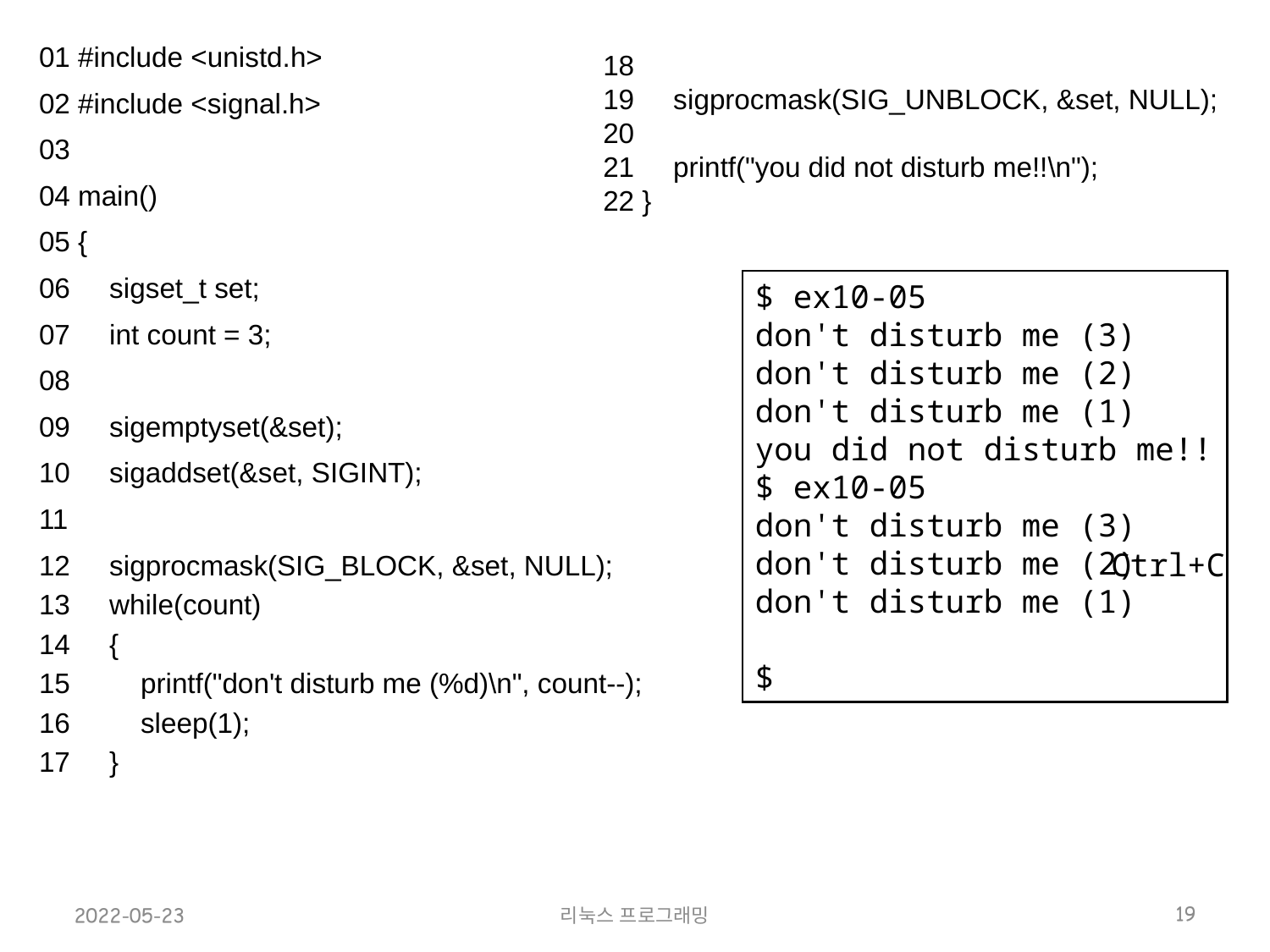

01 #include <unistd.h>
02 #include <signal.h>
03
04 main()
05 {
06     sigset_t set;
07     int count = 3;
08
09     sigemptyset(&set);
10     sigaddset(&set, SIGINT);
11
12     sigprocmask(SIG_BLOCK, &set, NULL);
13     while(count)
14     {
15         printf("don't disturb me (%d)\n", count--);
16         sleep(1);
17     }
18
19     sigprocmask(SIG_UNBLOCK, &set, NULL);
20
21     printf("you did not disturb me!!\n");
22 }

$ ex10-05
don't disturb me (3)
don't disturb me (2)
don't disturb me (1)
you did not disturb me!!
$ ex10-05
don't disturb me (3)
don't disturb me (2)
don't disturb me (1)

$
 Ctrl+C
2022-05-23
리눅스 프로그래밍
19